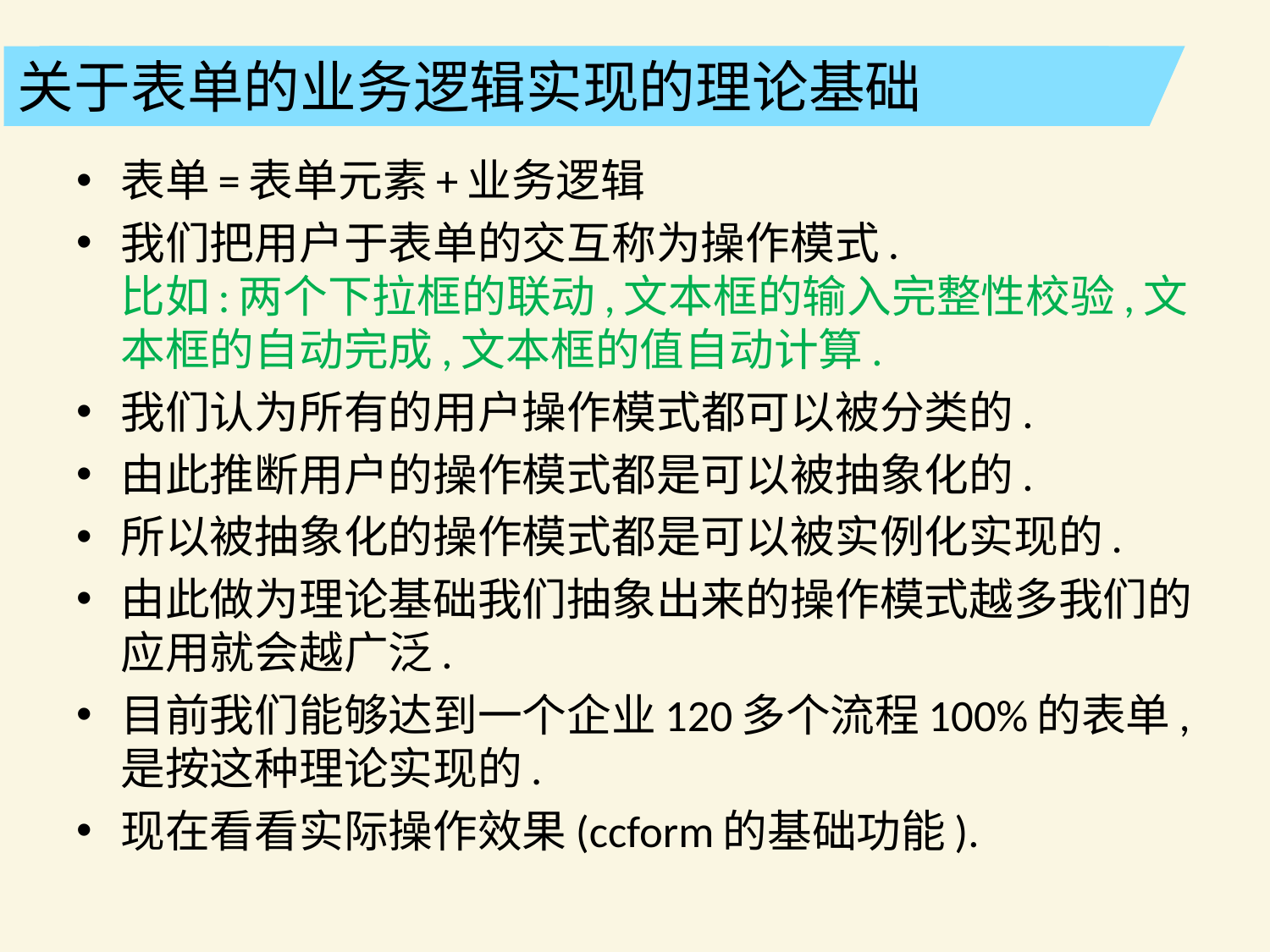

关于表单的业务逻辑实现的理论基础
表单=表单元素+业务逻辑
我们把用户于表单的交互称为操作模式.
比如:两个下拉框的联动,文本框的输入完整性校验,文本框的自动完成,文本框的值自动计算.
我们认为所有的用户操作模式都可以被分类的.
由此推断用户的操作模式都是可以被抽象化的.
所以被抽象化的操作模式都是可以被实例化实现的.
由此做为理论基础我们抽象出来的操作模式越多我们的应用就会越广泛.
目前我们能够达到一个企业120多个流程100%的表单,是按这种理论实现的.
现在看看实际操作效果(ccform的基础功能).